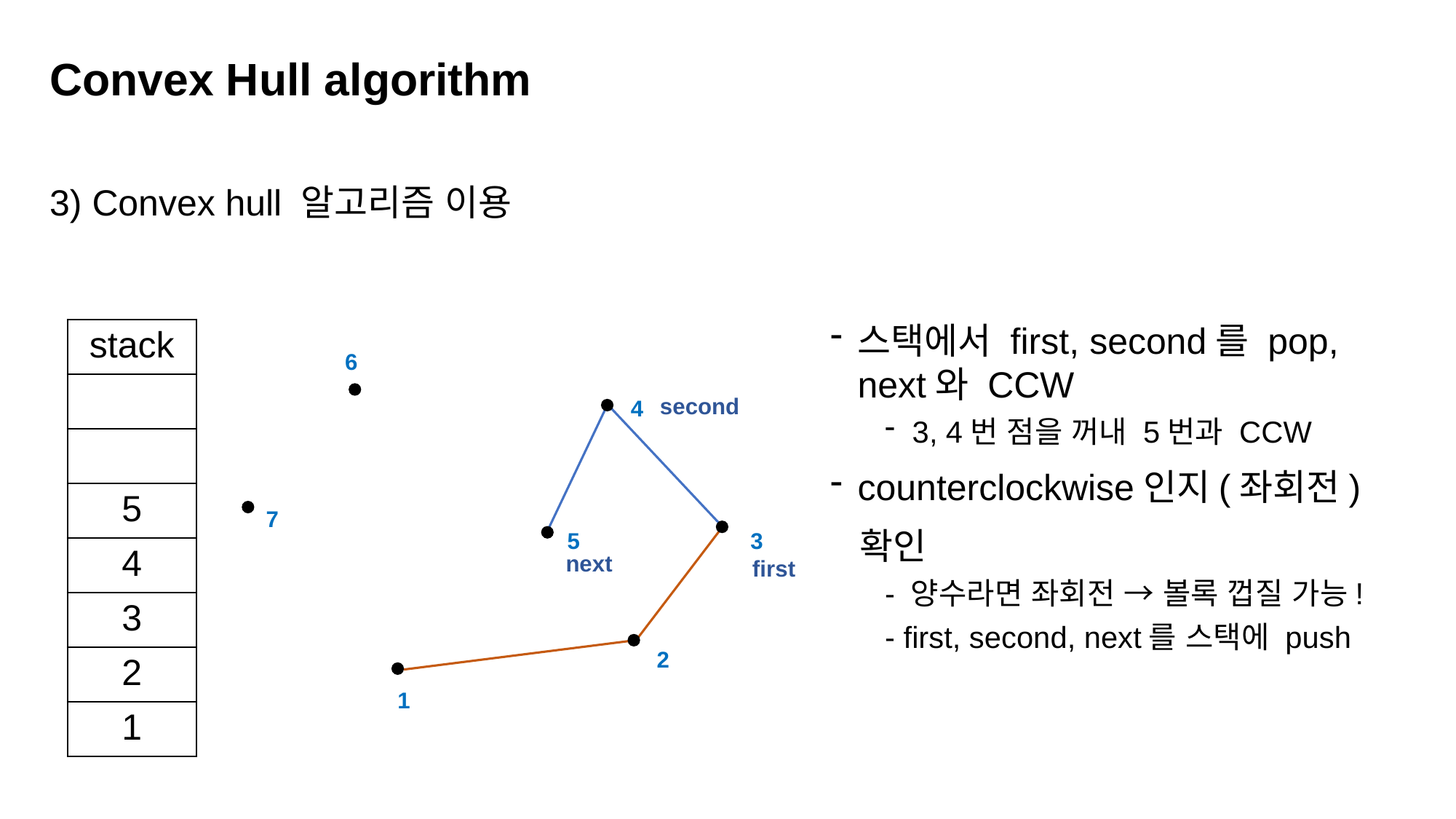

# Convex Hull algorithm
3) Convex hull 알고리즘 이용
스택에서 first, second를 pop, next와 CCW
3, 4번 점을 꺼내 5번과 CCW
counterclockwise인지(좌회전)
  확인
- 양수라면 좌회전 → 볼록 껍질 가능!
- first, second, next를 스택에 push
| stack |
| --- |
|  |
|  |
| 5 |
| 4 |
| 3 |
| 2 |
| 1 |
6

4
7
5
3
2
1
second
next
first